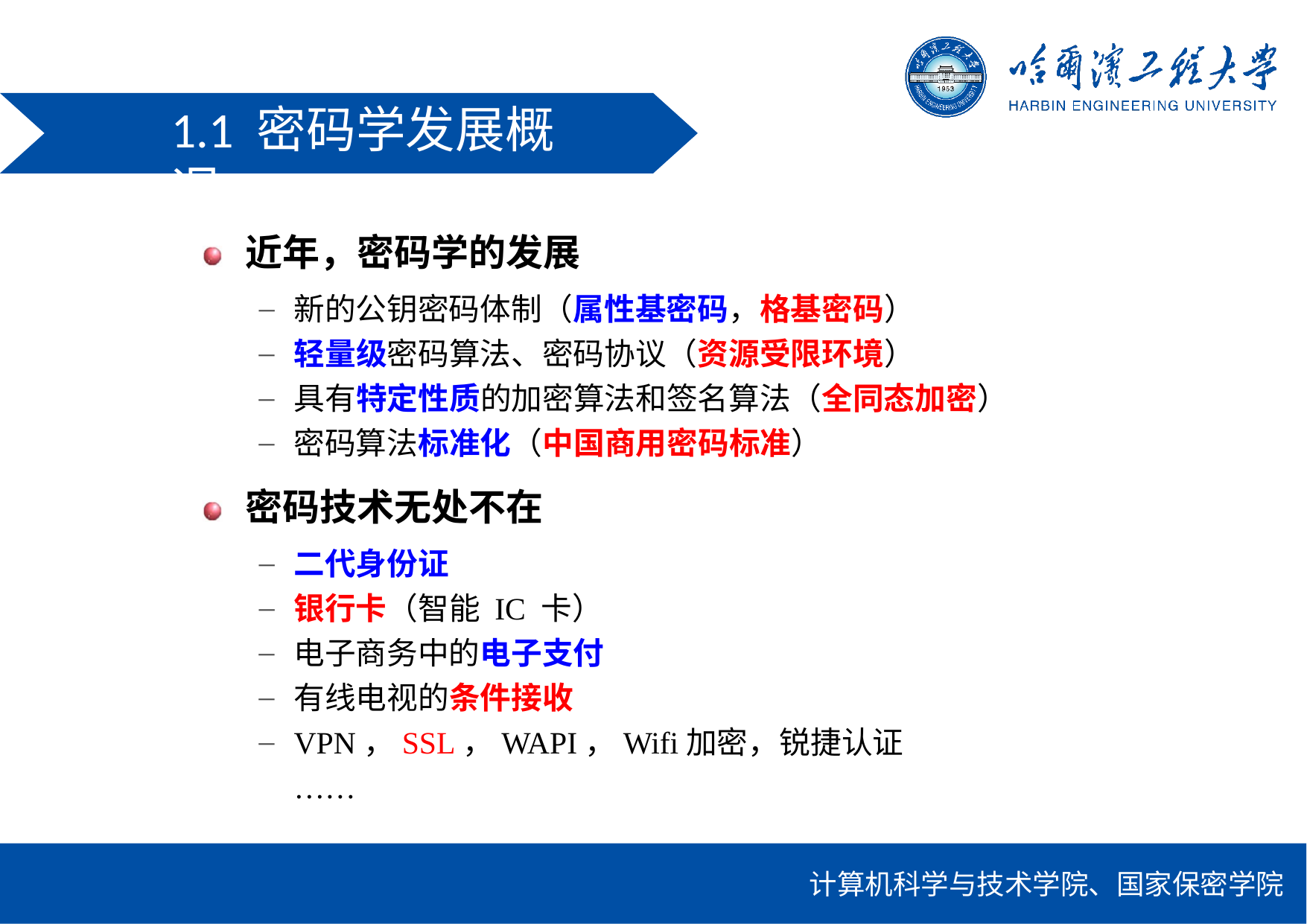

1.1 密码学发展概况
近年，密码学的发展
新的公钥密码体制（属性基密码，格基密码）
轻量级密码算法、密码协议（资源受限环境）
具有特定性质的加密算法和签名算法（全同态加密）
密码算法标准化（中国商用密码标准）
密码技术无处不在
二代身份证
银行卡（智能 IC 卡）
电子商务中的电子支付
有线电视的条件接收
VPN，SSL，WAPI，Wifi加密，锐捷认证
……